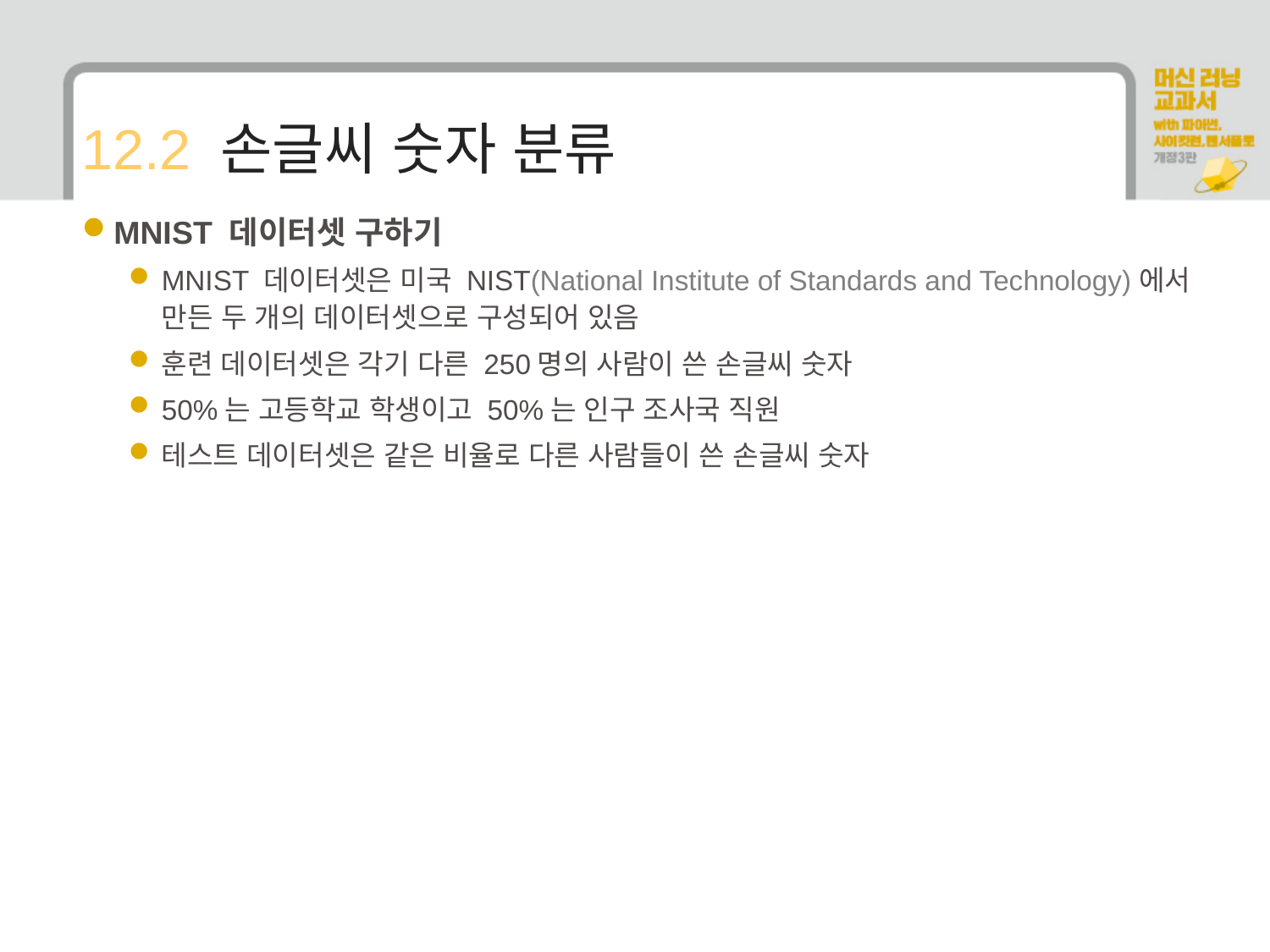

# 12.2 손글씨 숫자 분류
MNIST 데이터셋 구하기
MNIST 데이터셋은 미국 NIST(National Institute of Standards and Technology)에서 만든 두 개의 데이터셋으로 구성되어 있음
훈련 데이터셋은 각기 다른 250명의 사람이 쓴 손글씨 숫자
50%는 고등학교 학생이고 50%는 인구 조사국 직원
테스트 데이터셋은 같은 비율로 다른 사람들이 쓴 손글씨 숫자